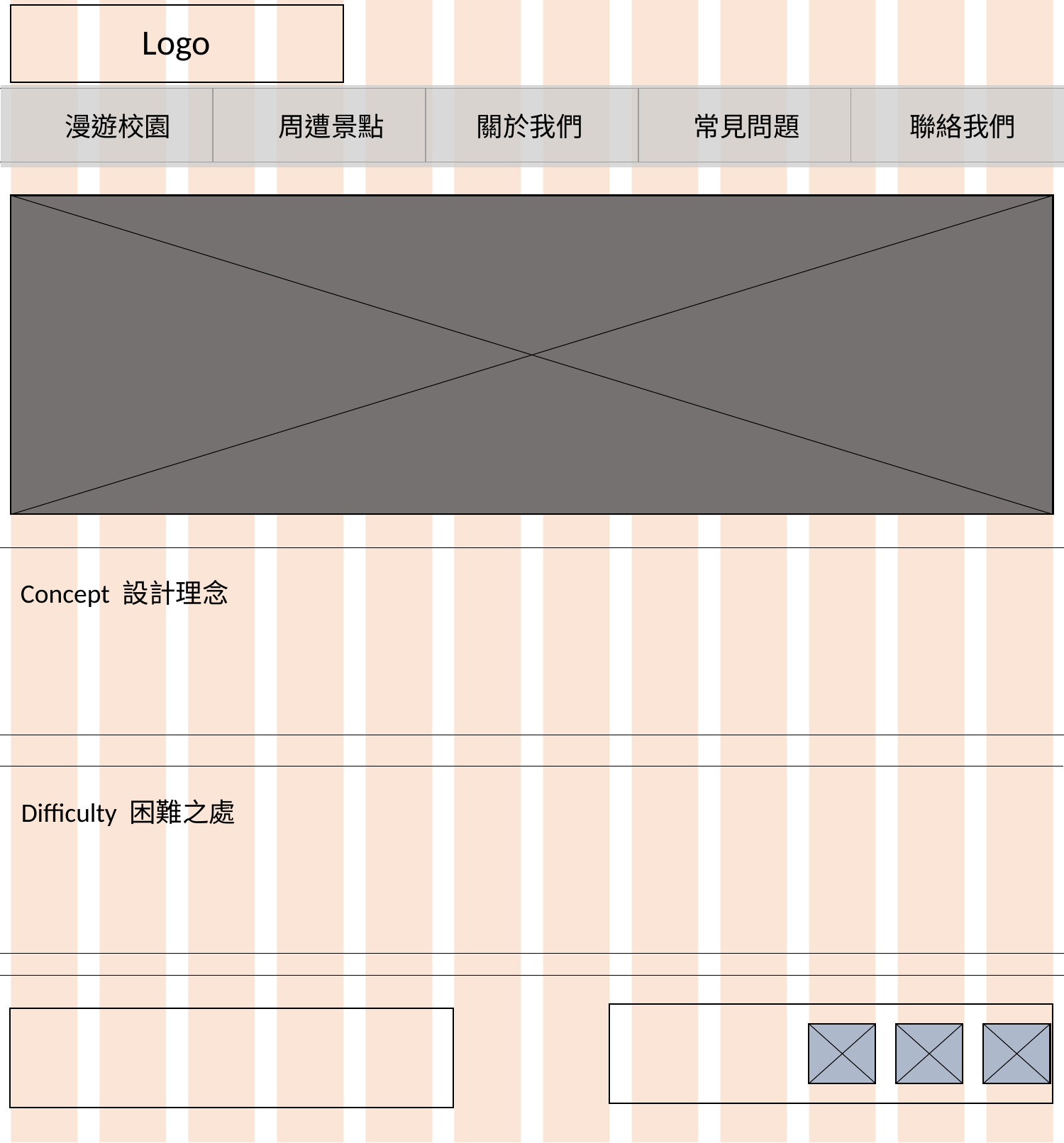

Logo

漫遊校園
周遭景點
關於我們
常見問題
聯絡我們

Concept 設計理念
Difficulty 困難之處